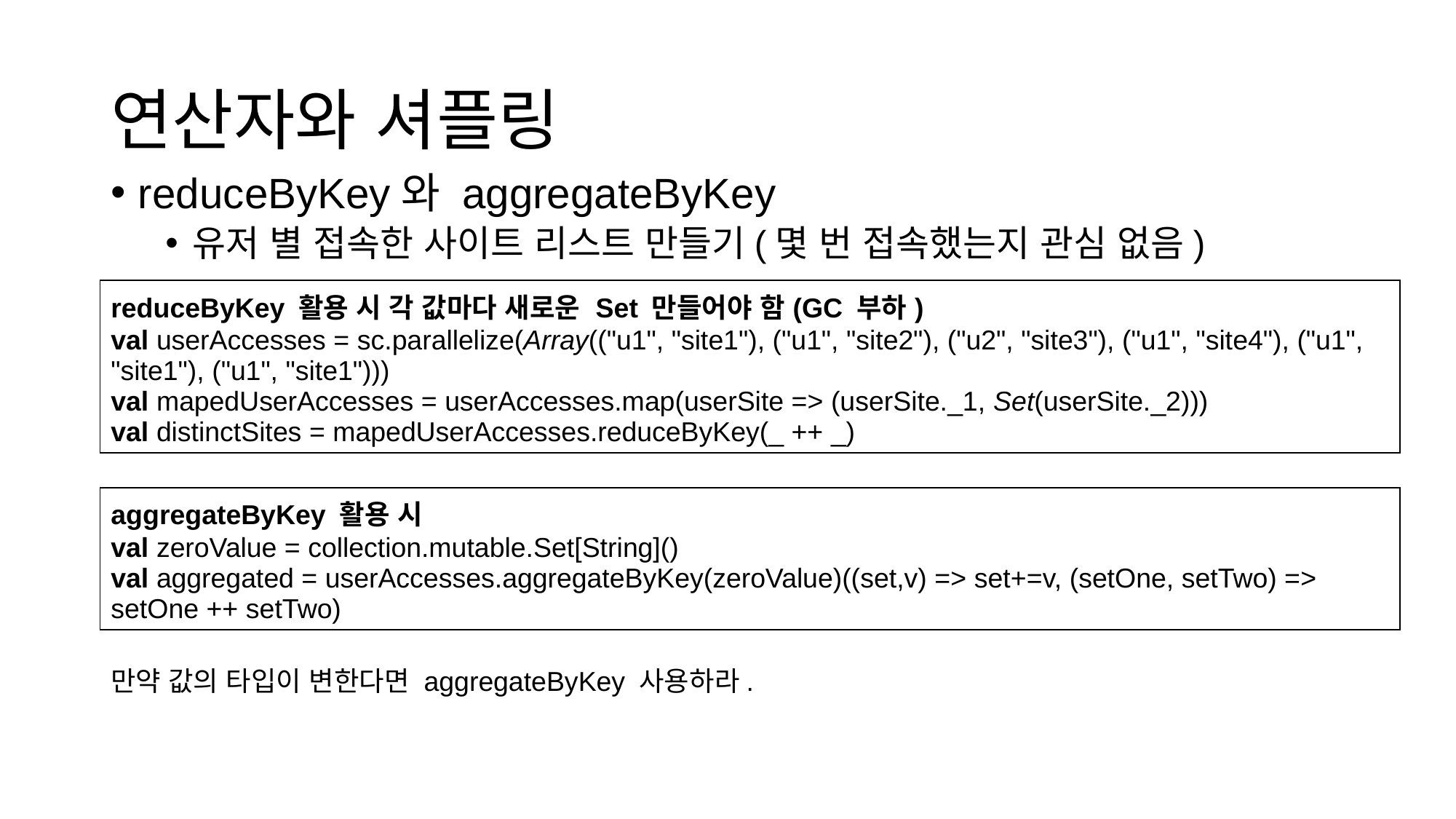

# 연산자와 셔플링
reduceByKey와 aggregateByKey
유저 별 접속한 사이트 리스트 만들기(몇 번 접속했는지 관심 없음)

| reduceByKey 활용 시 각 값마다 새로운 Set 만들어야 함(GC 부하) val userAccesses = sc.parallelize(Array(("u1", "site1"), ("u1", "site2"), ("u2", "site3"), ("u1", "site4"), ("u1", "site1"), ("u1", "site1"))) val mapedUserAccesses = userAccesses.map(userSite => (userSite.\_1, Set(userSite.\_2))) val distinctSites = mapedUserAccesses.reduceByKey(\_ ++ \_) |
| --- |
| aggregateByKey 활용 시 val zeroValue = collection.mutable.Set[String]() val aggregated = userAccesses.aggregateByKey(zeroValue)((set,v) => set+=v, (setOne, setTwo) => setOne ++ setTwo) |
| --- |
만약 값의 타입이 변한다면 aggregateByKey 사용하라.